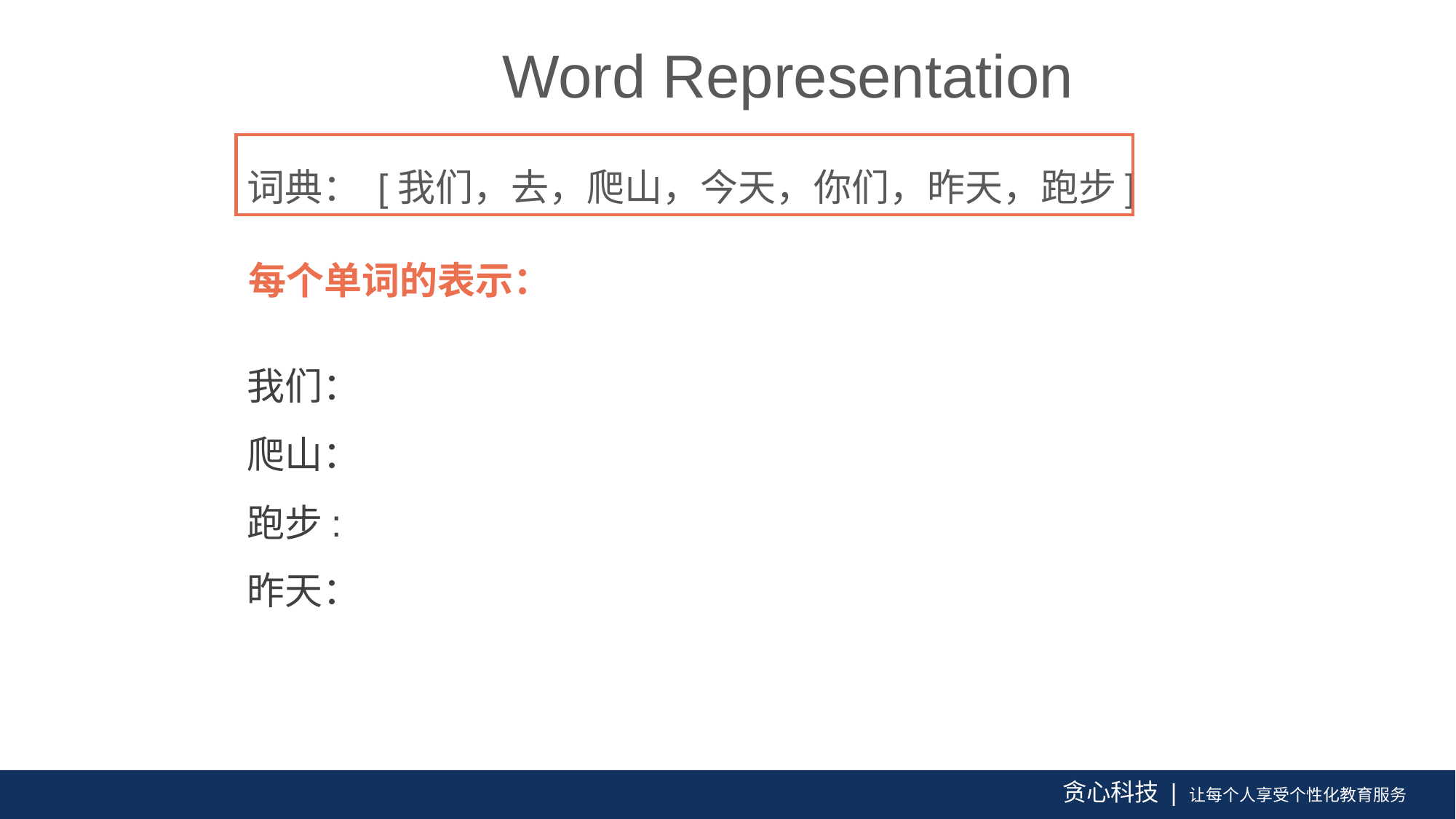

Word Representation
词典： [我们，去，爬山，今天，你们，昨天，跑步]

每个单词的表示：
我们：
爬山：
跑步:
昨天：